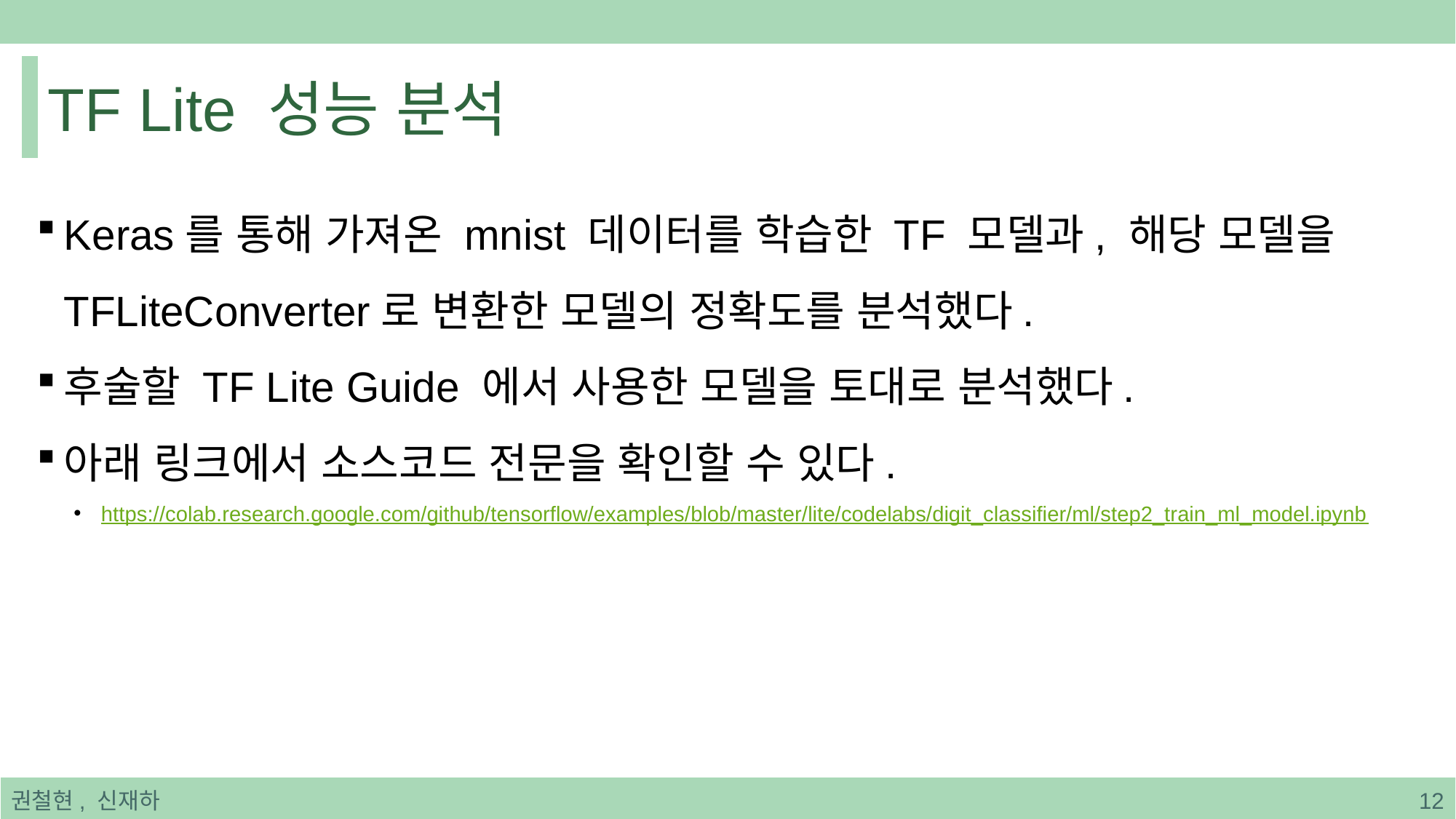

# TF Lite 성능 분석
Keras를 통해 가져온 mnist 데이터를 학습한 TF 모델과, 해당 모델을  TFLiteConverter로 변환한 모델의 정확도를 분석했다.
후술할 TF Lite Guide 에서 사용한 모델을 토대로 분석했다.
아래 링크에서 소스코드 전문을 확인할 수 있다.
https://colab.research.google.com/github/tensorflow/examples/blob/master/lite/codelabs/digit_classifier/ml/step2_train_ml_model.ipynb
권철현, 신재하
12